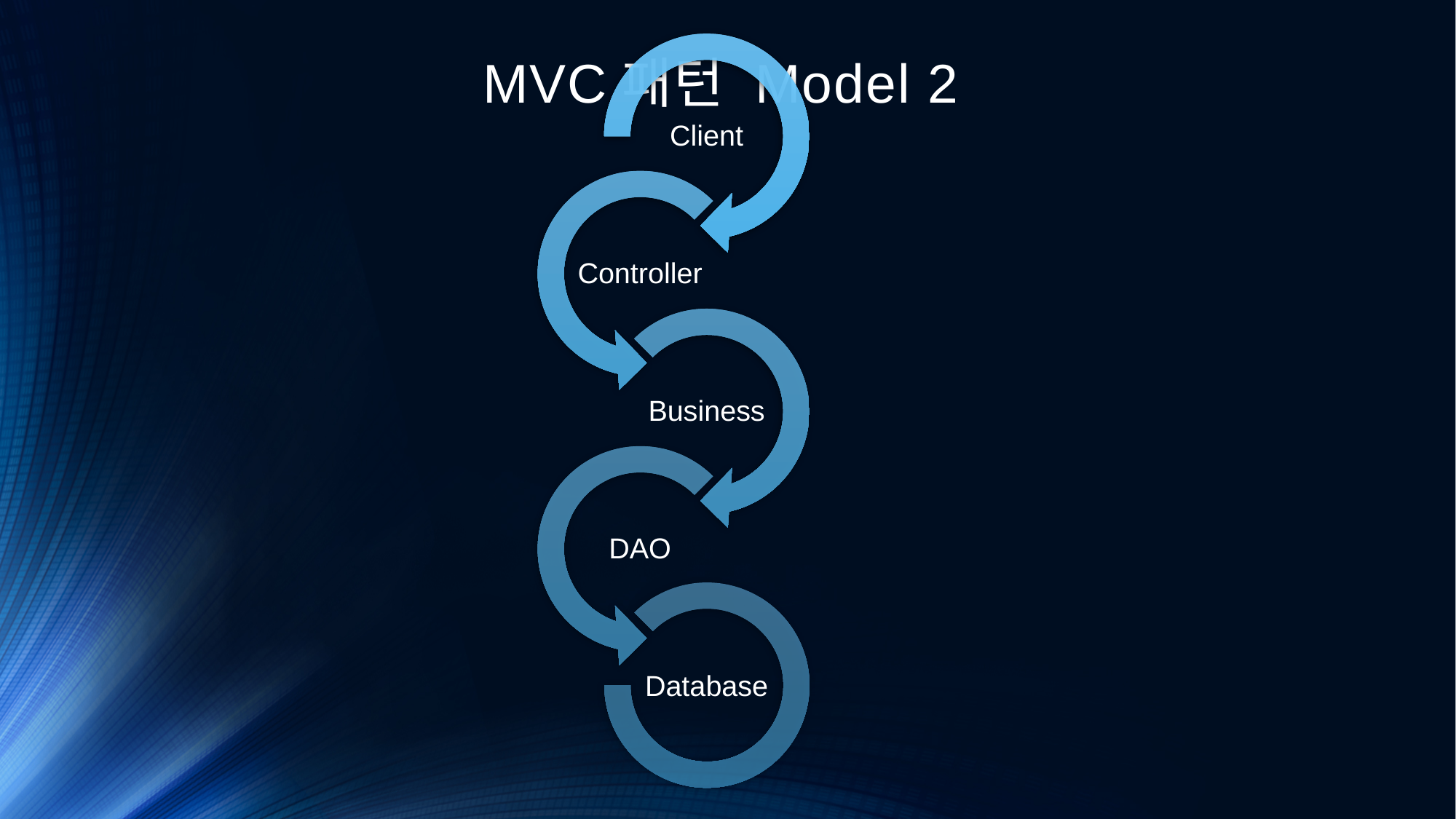

Client

Controller

Business

DAO

Database
# MVC패턴 Model 2